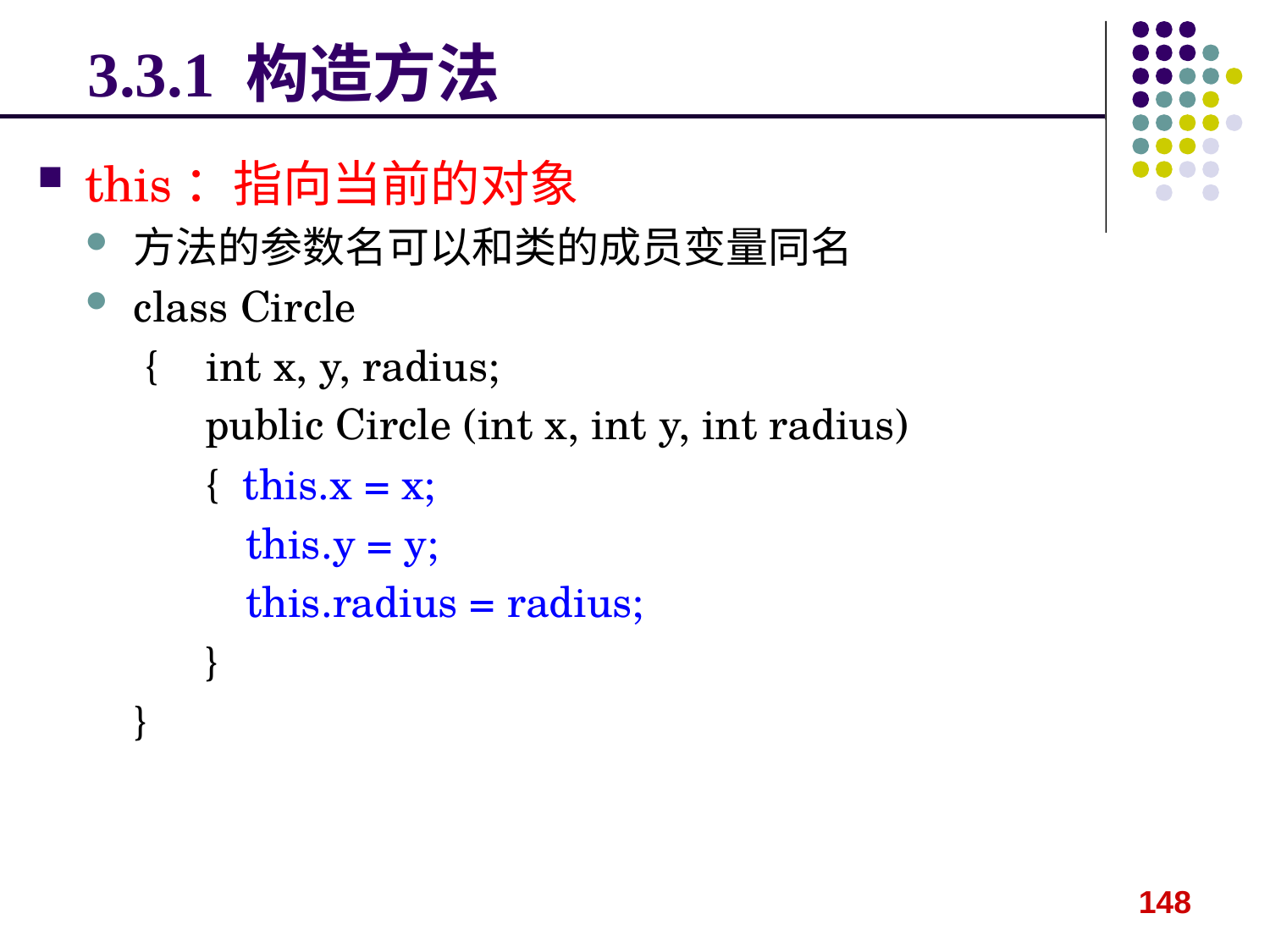

# 3.3.1 构造方法
this：指向当前的对象
方法的参数名可以和类的成员变量同名
class Circle
     {    int x, y, radius;
      public Circle (int x, int y, int radius)
      {  this.x = x;
	      this.y = y;
	      this.radius = radius;
      }
}